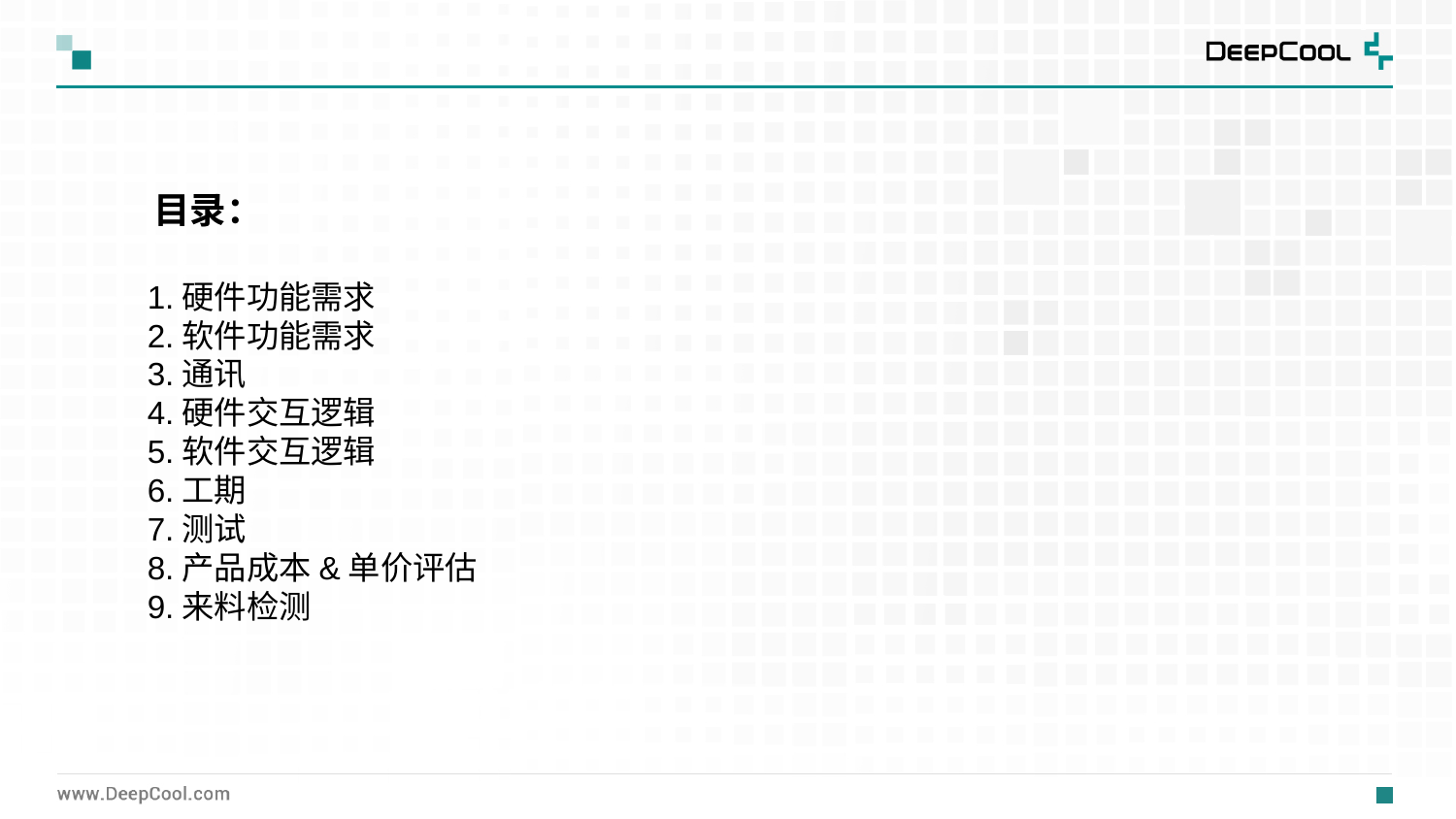

目录：
1.硬件功能需求
2.软件功能需求
3.通讯
4.硬件交互逻辑
5.软件交互逻辑
6.工期
7.测试
8.产品成本&单价评估
9.来料检测